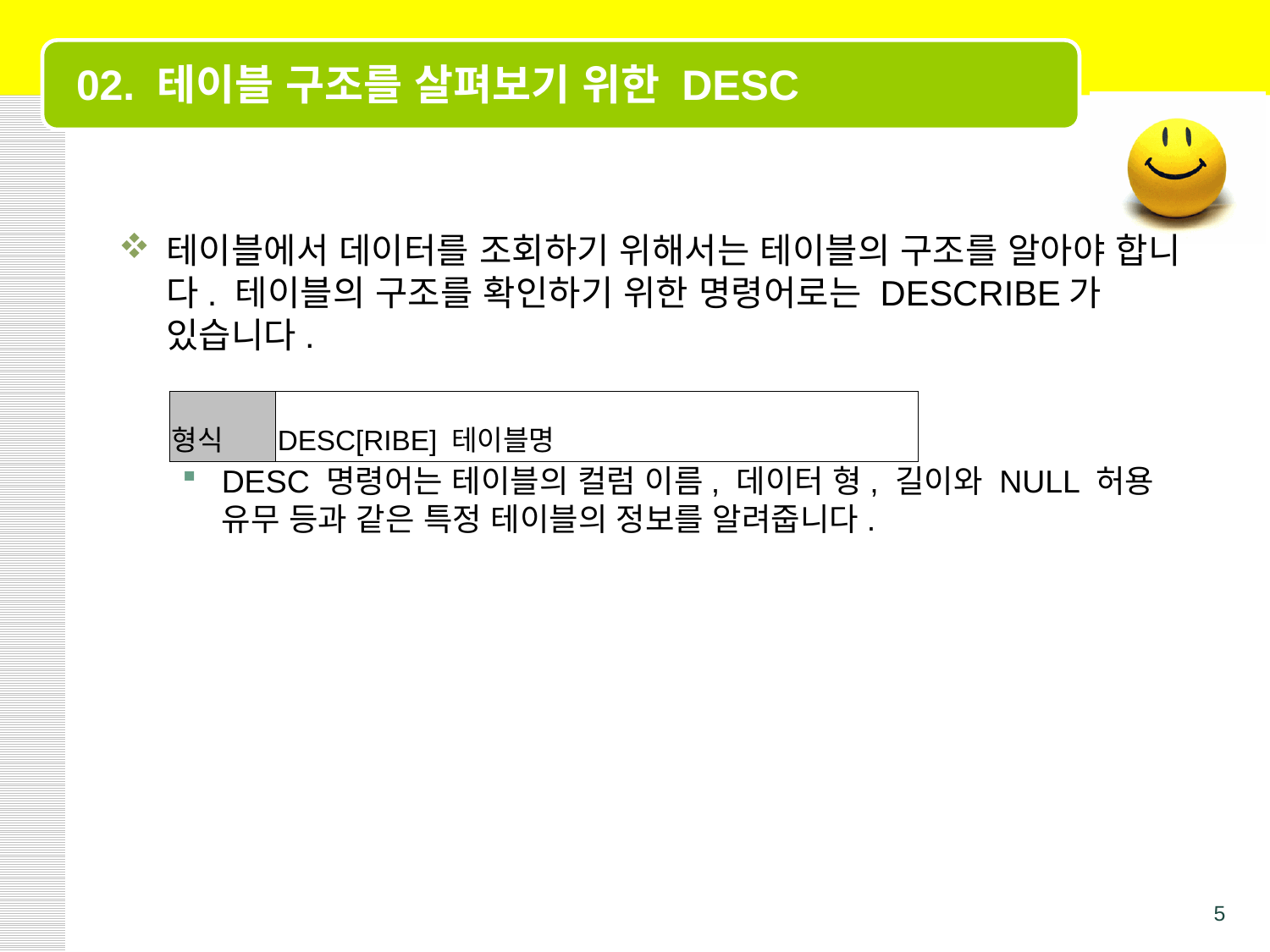

# 02. 테이블 구조를 살펴보기 위한 DESC
테이블에서 데이터를 조회하기 위해서는 테이블의 구조를 알아야 합니다. 테이블의 구조를 확인하기 위한 명령어로는 DESCRIBE가 있습니다.

DESC 명령어는 테이블의 컬럼 이름, 데이터 형, 길이와 NULL 허용 유무 등과 같은 특정 테이블의 정보를 알려줍니다.

| 형식 | DESC[RIBE] 테이블명 |
| --- | --- |